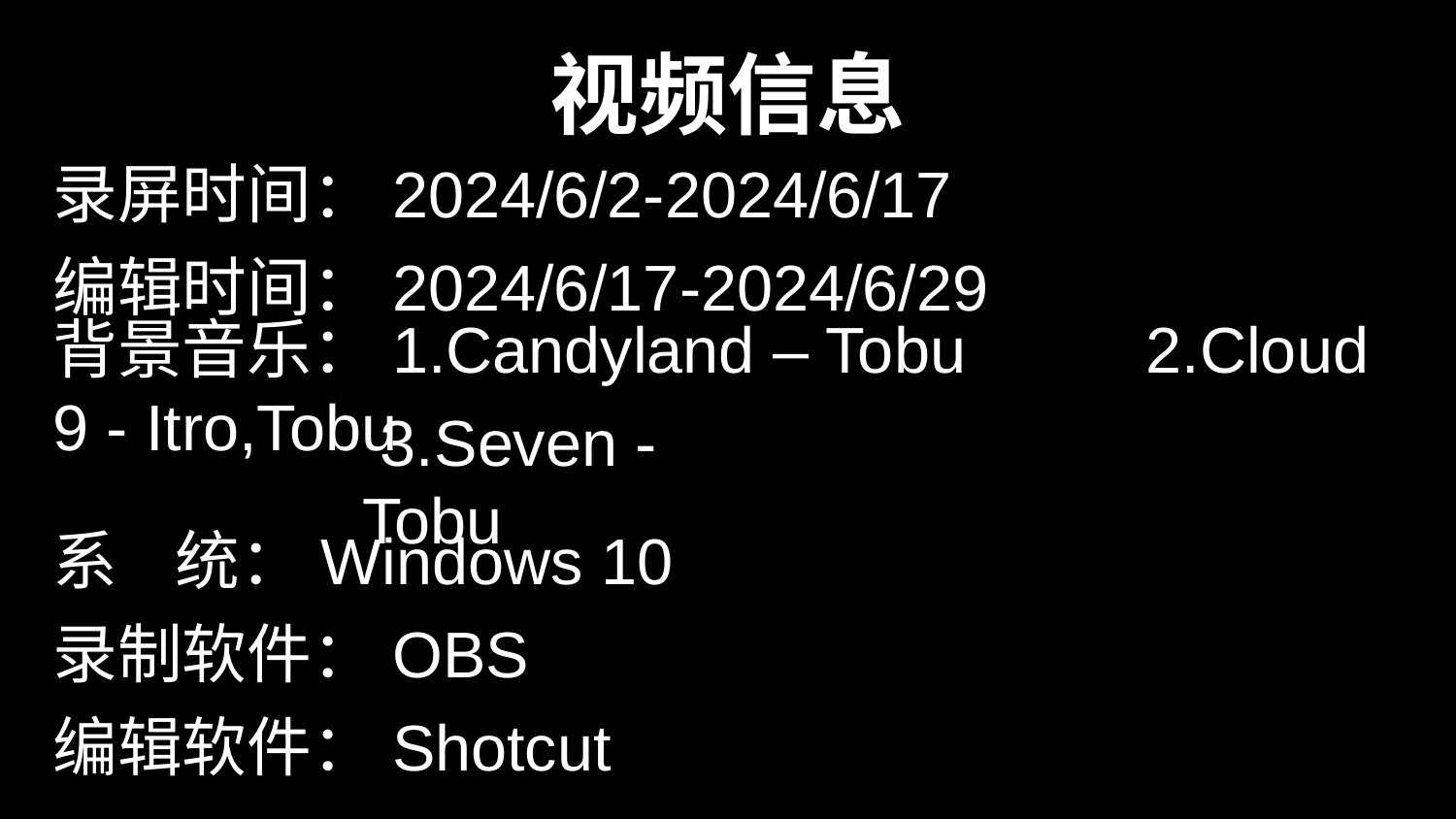

视频信息
录屏时间：2024/6/2-2024/6/17
编辑时间：2024/6/17-2024/6/29
背景音乐：1.Candyland – Tobu          2.Cloud 9 - Itro,Tobu
 3.Seven - Tobu
系    统：Windows 10
录制软件：OBS
编辑软件：Shotcut